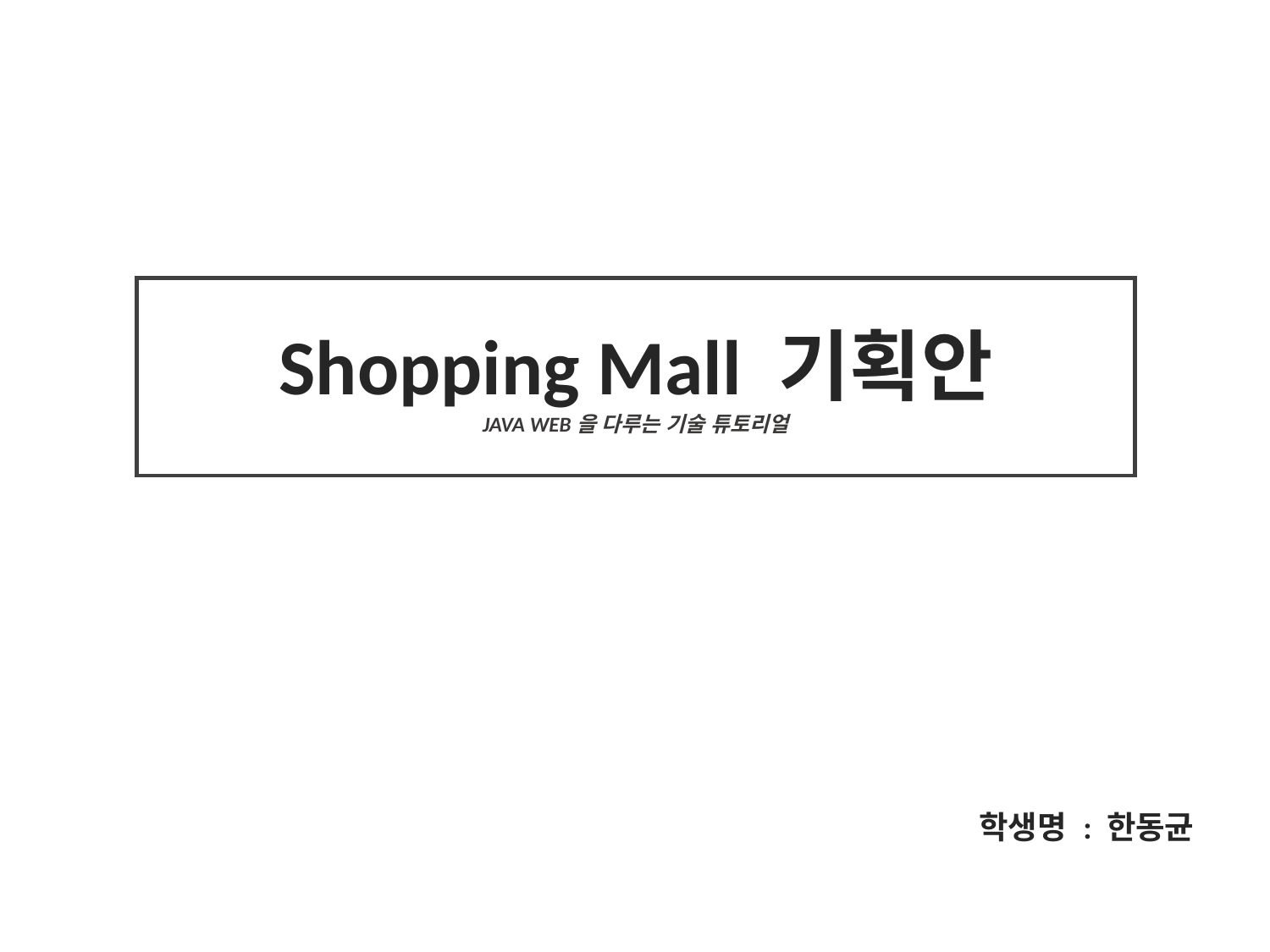

Shopping Mall 기획안
JAVA WEB을 다루는 기술 튜토리얼
학생명 : 한동균